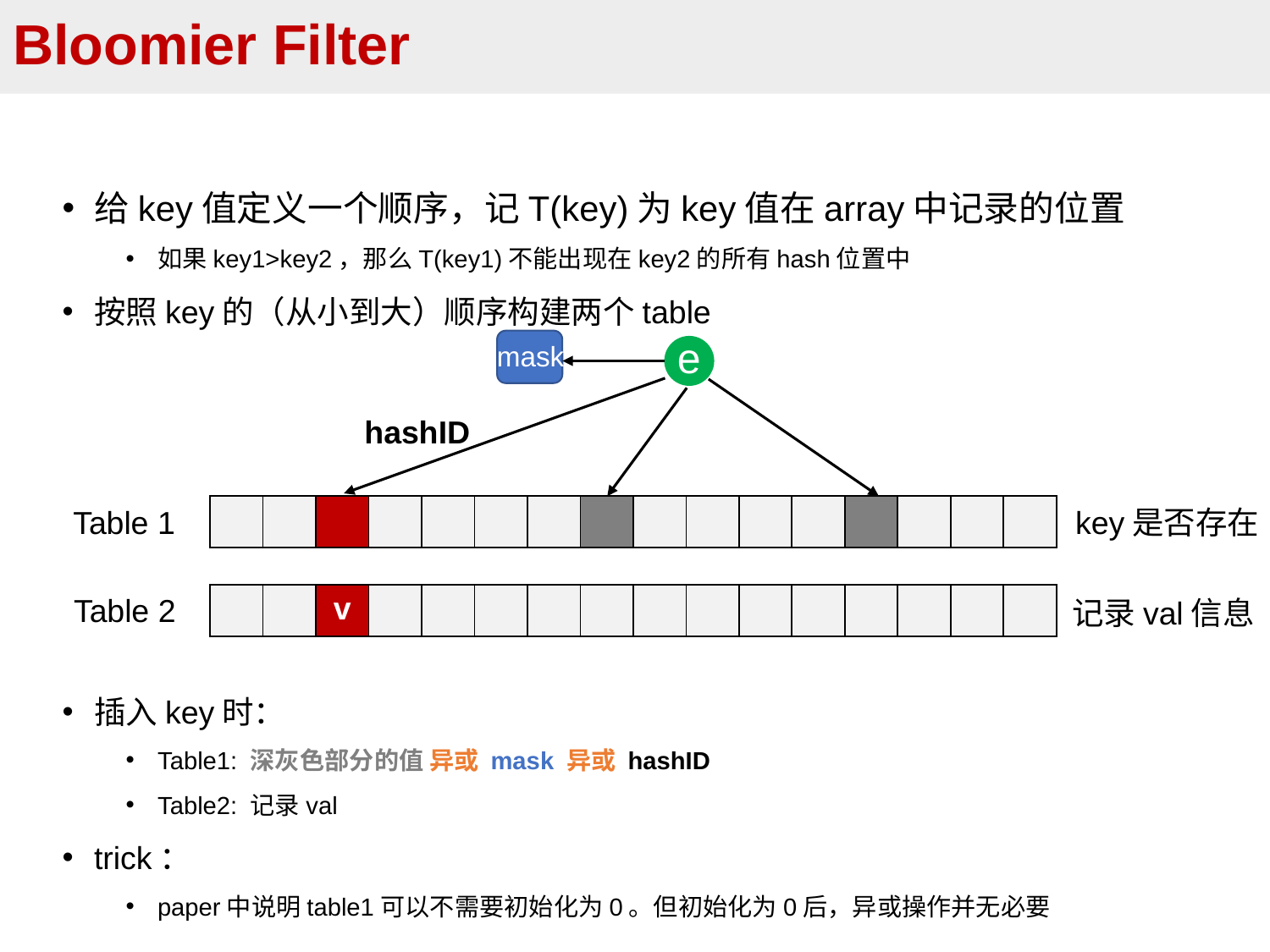

# Bloomier Filter
给key值定义一个顺序，记T(key)为key值在array中记录的位置
如果key1>key2，那么T(key1)不能出现在key2的所有hash位置中
按照key的（从小到大）顺序构建两个table

插入key时：
Table1: 深灰色部分的值 异或 mask 异或 hashID
Table2: 记录val
trick：
paper中说明table1可以不需要初始化为0。但初始化为0后，异或操作并无必要

e

mask
hashID
|  |  |  |  |  |  |  |  |  |  |  |  |  |  |  |  |
| --- | --- | --- | --- | --- | --- | --- | --- | --- | --- | --- | --- | --- | --- | --- | --- |
key是否存在
Table 1
Table 2
|  |  | v |  |  |  |  |  |  |  |  |  |  |  |  |  |
| --- | --- | --- | --- | --- | --- | --- | --- | --- | --- | --- | --- | --- | --- | --- | --- |
记录val信息